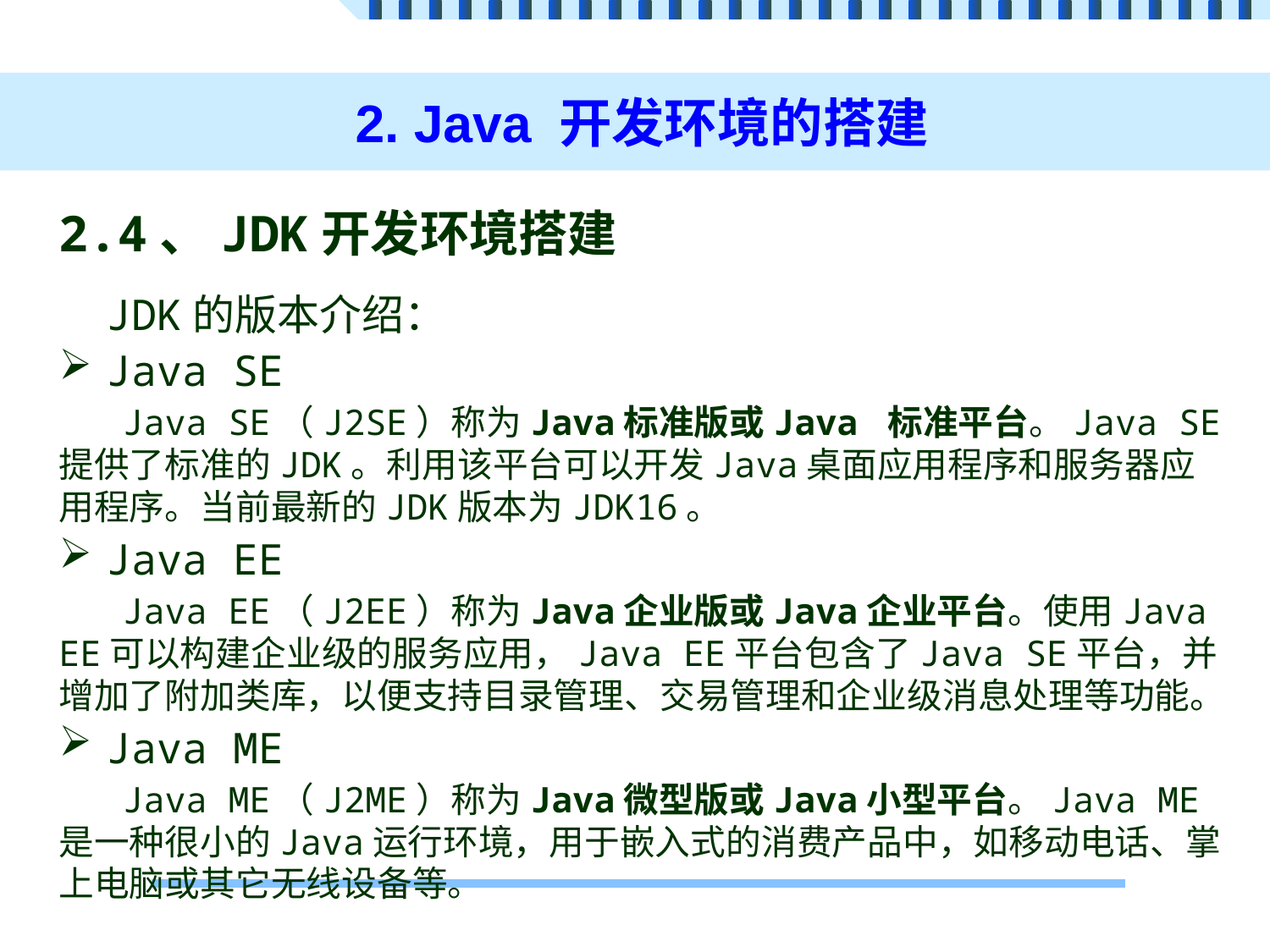

# 2. Java 开发环境的搭建
2.4、JDK开发环境搭建
JDK的版本介绍：
Java SE
Java SE（J2SE）称为Java标准版或Java 标准平台。Java SE 提供了标准的JDK。利用该平台可以开发Java桌面应用程序和服务器应用程序。当前最新的JDK版本为JDK16。
Java EE
Java EE（J2EE）称为Java企业版或Java企业平台。使用Java EE可以构建企业级的服务应用，Java EE平台包含了Java SE平台，并增加了附加类库，以便支持目录管理、交易管理和企业级消息处理等功能。
Java ME
Java ME（J2ME）称为Java微型版或Java小型平台。Java ME是一种很小的Java运行环境，用于嵌入式的消费产品中，如移动电话、掌上电脑或其它无线设备等。